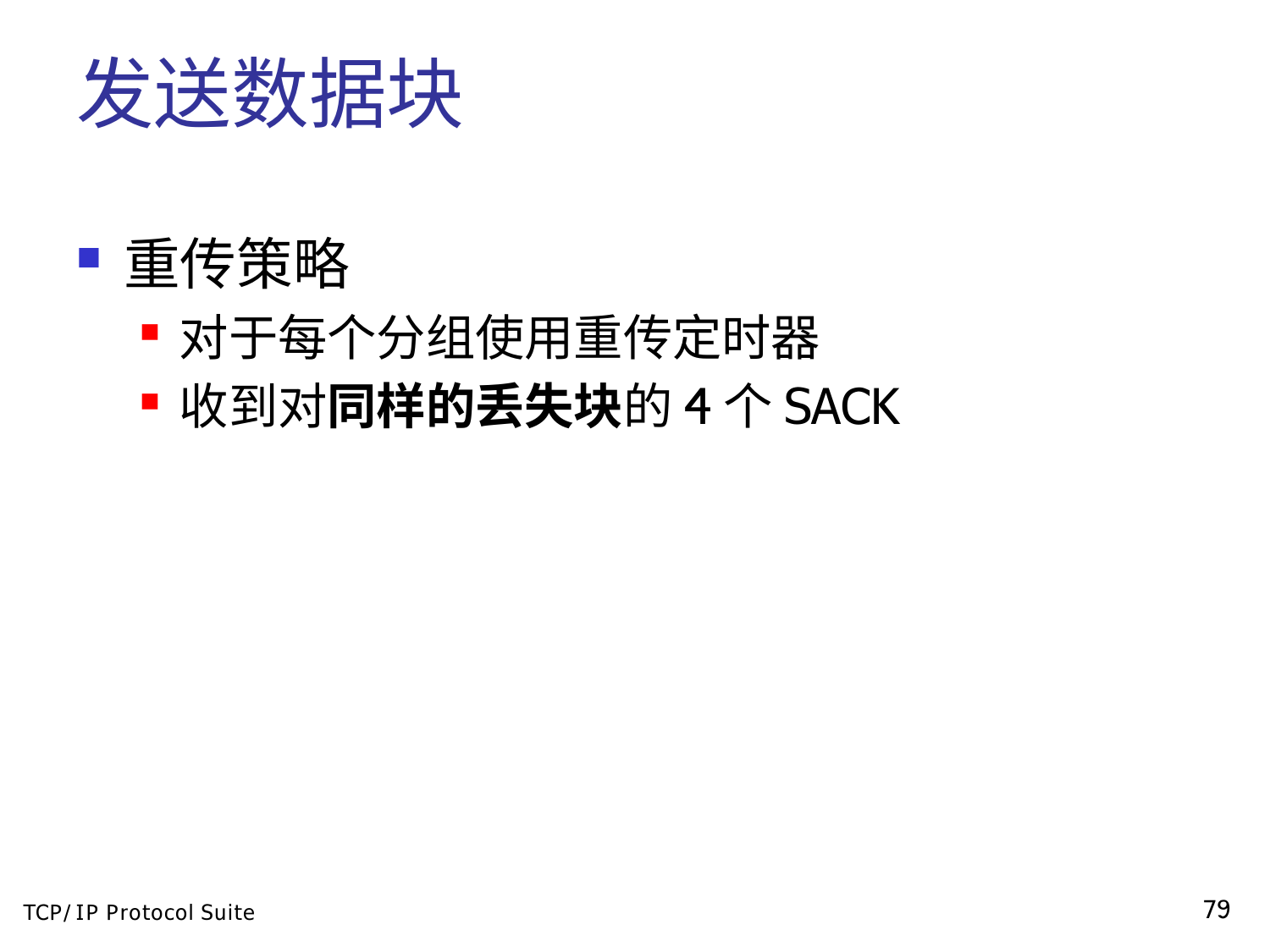

# 发送数据块
重传策略
对于每个分组使用重传定时器
收到对同样的丢失块的4个SACK
79
TCP/IP Protocol Suite